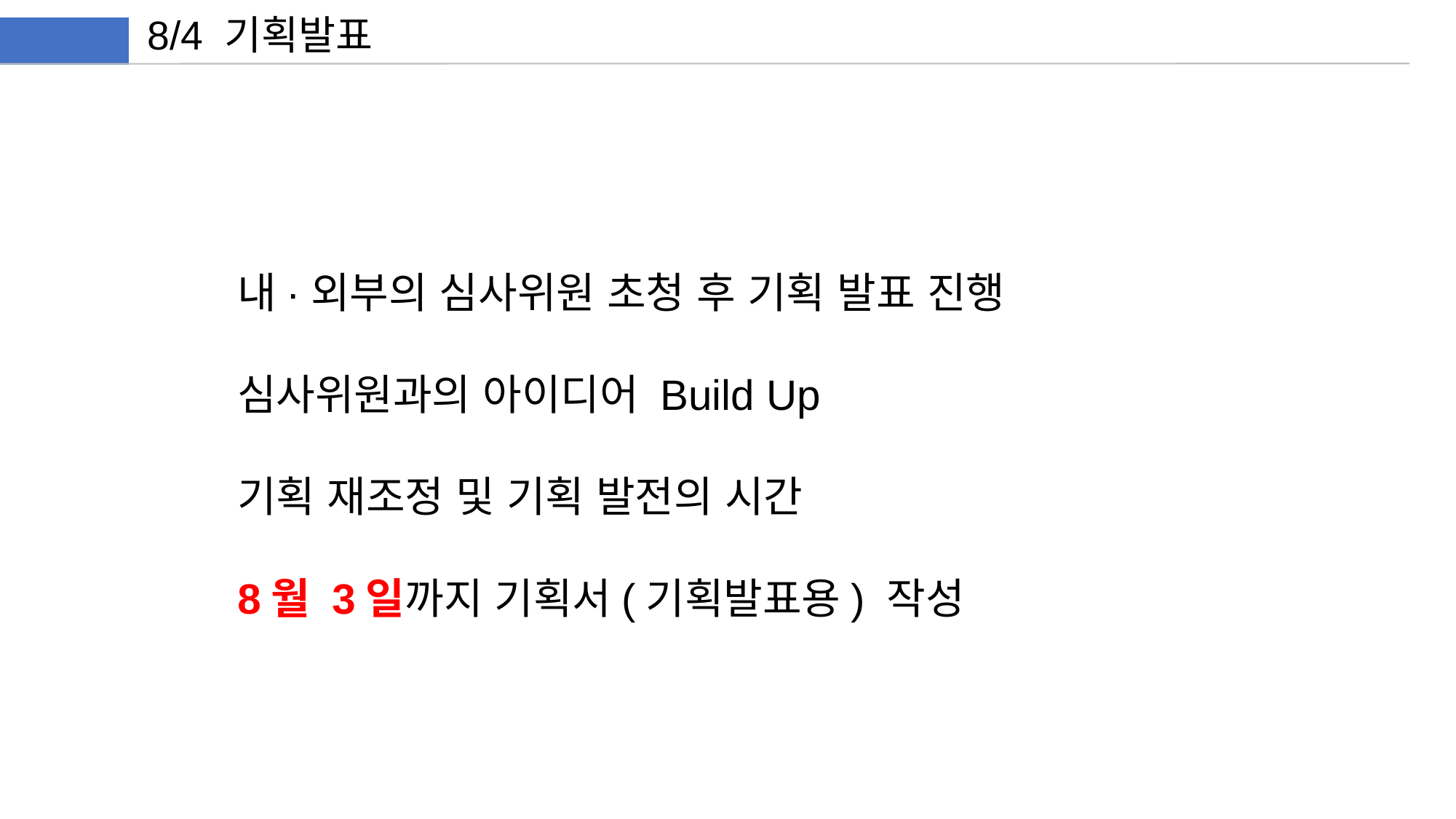

8/4 기획발표

내·외부의 심사위원 초청 후 기획 발표 진행

심사위원과의 아이디어 Build Up

기획 재조정 및 기획 발전의 시간

8월 3일까지 기획서(기획발표용) 작성